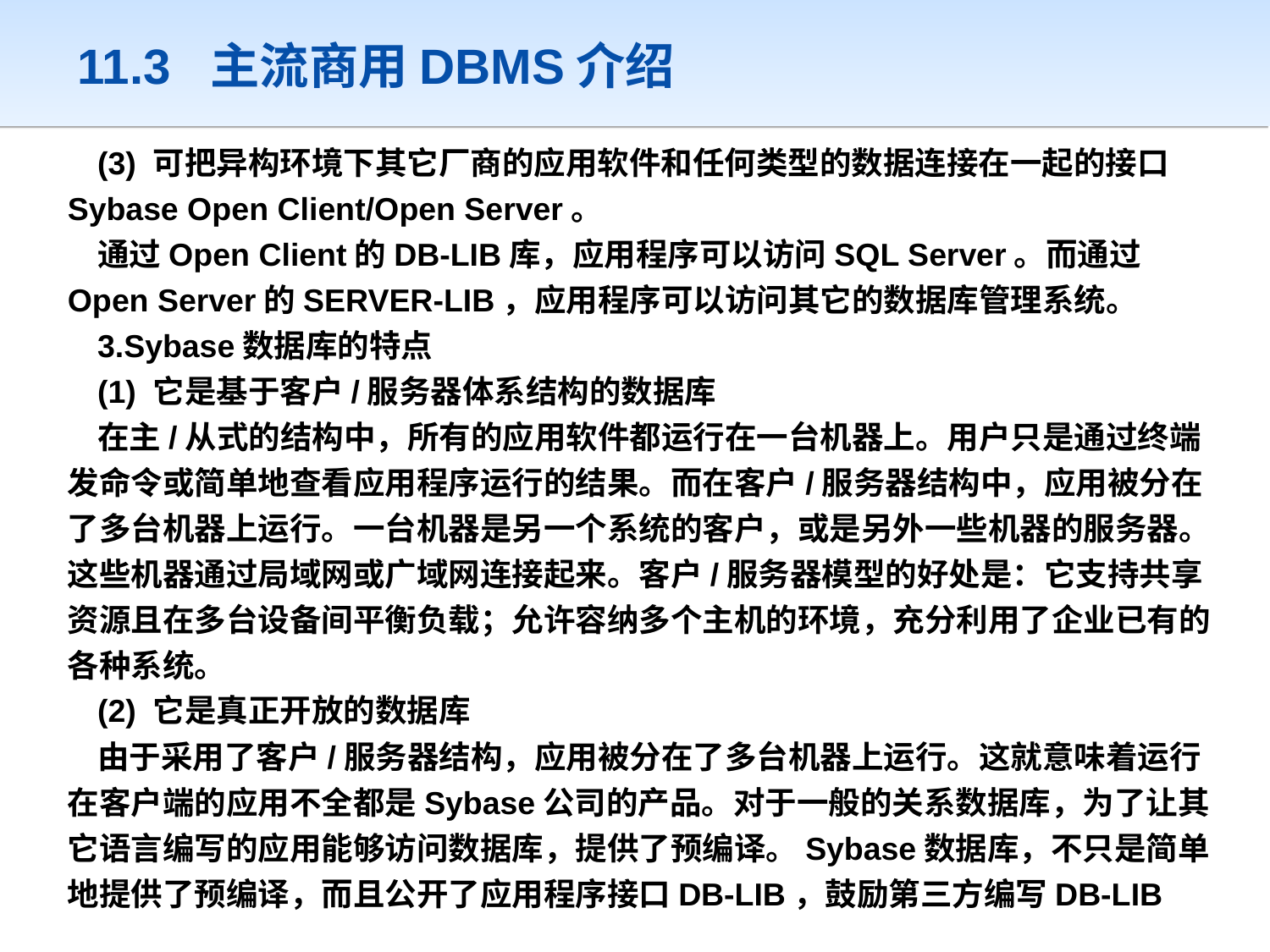

# 11.3  主流商用DBMS介绍
(3) 可把异构环境下其它厂商的应用软件和任何类型的数据连接在一起的接口Sybase Open Client/Open Server。
通过Open Client的DB-LIB库，应用程序可以访问SQL Server。而通过Open Server的SERVER-LIB，应用程序可以访问其它的数据库管理系统。
3.Sybase数据库的特点
(1) 它是基于客户/服务器体系结构的数据库
在主/从式的结构中，所有的应用软件都运行在一台机器上。用户只是通过终端发命令或简单地查看应用程序运行的结果。而在客户/服务器结构中，应用被分在了多台机器上运行。一台机器是另一个系统的客户，或是另外一些机器的服务器。这些机器通过局域网或广域网连接起来。客户/服务器模型的好处是：它支持共享资源且在多台设备间平衡负载；允许容纳多个主机的环境，充分利用了企业已有的各种系统。
(2) 它是真正开放的数据库
由于采用了客户/服务器结构，应用被分在了多台机器上运行。这就意味着运行在客户端的应用不全都是Sybase公司的产品。对于一般的关系数据库，为了让其它语言编写的应用能够访问数据库，提供了预编译。Sybase数据库，不只是简单地提供了预编译，而且公开了应用程序接口DB-LIB，鼓励第三方编写DB-LIB